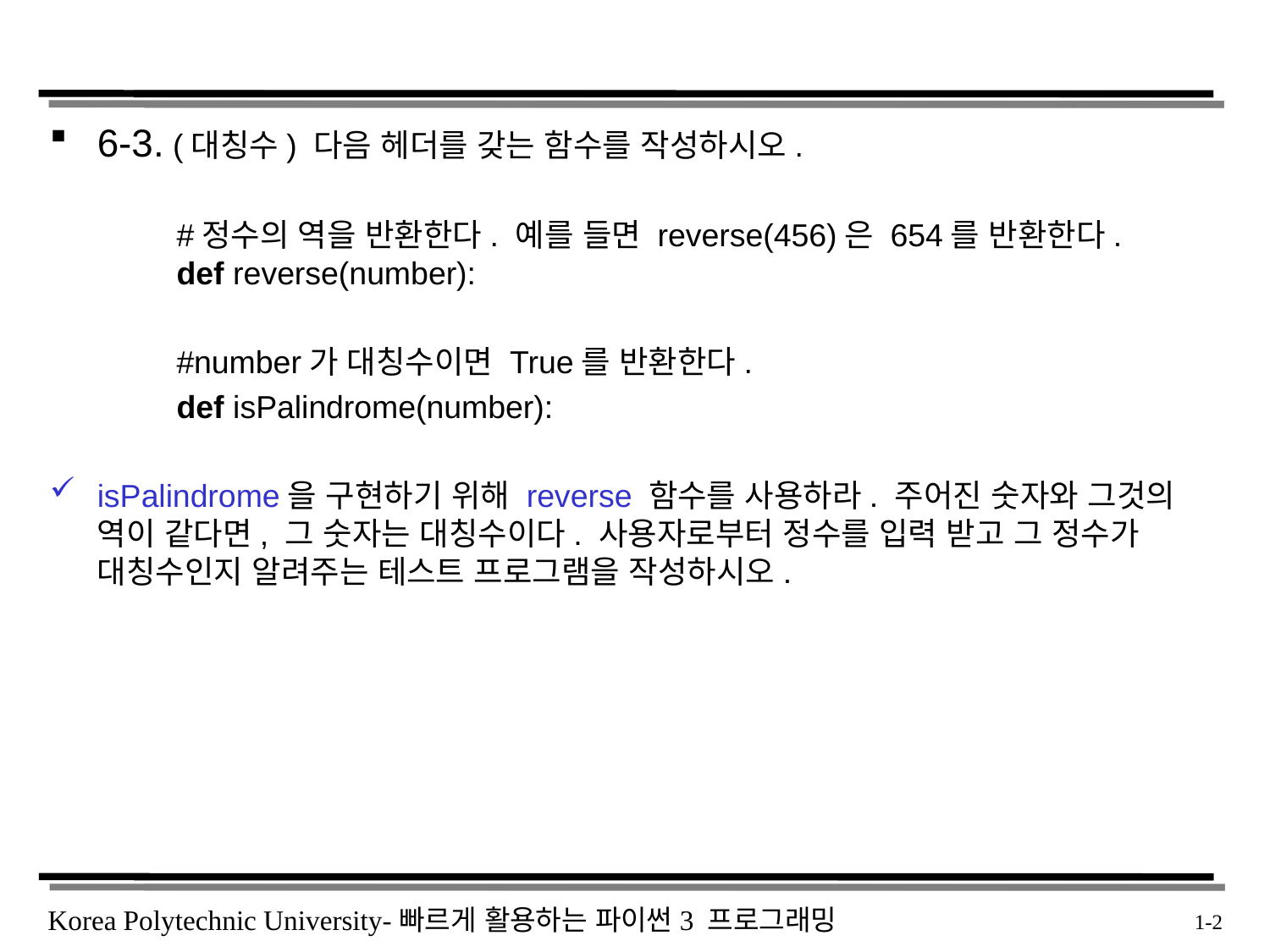

6-3. (대칭수) 다음 헤더를 갖는 함수를 작성하시오.

	#정수의 역을 반환한다. 예를 들면 reverse(456)은 654를 반환한다.		def reverse(number):

	#number가 대칭수이면 True를 반환한다.
	def isPalindrome(number):

isPalindrome을 구현하기 위해 reverse 함수를 사용하라. 주어진 숫자와 그것의 역이 같다면, 그 숫자는 대칭수이다. 사용자로부터 정수를 입력 받고 그 정수가 대칭수인지 알려주는 테스트 프로그램을 작성하시오.

 1-2